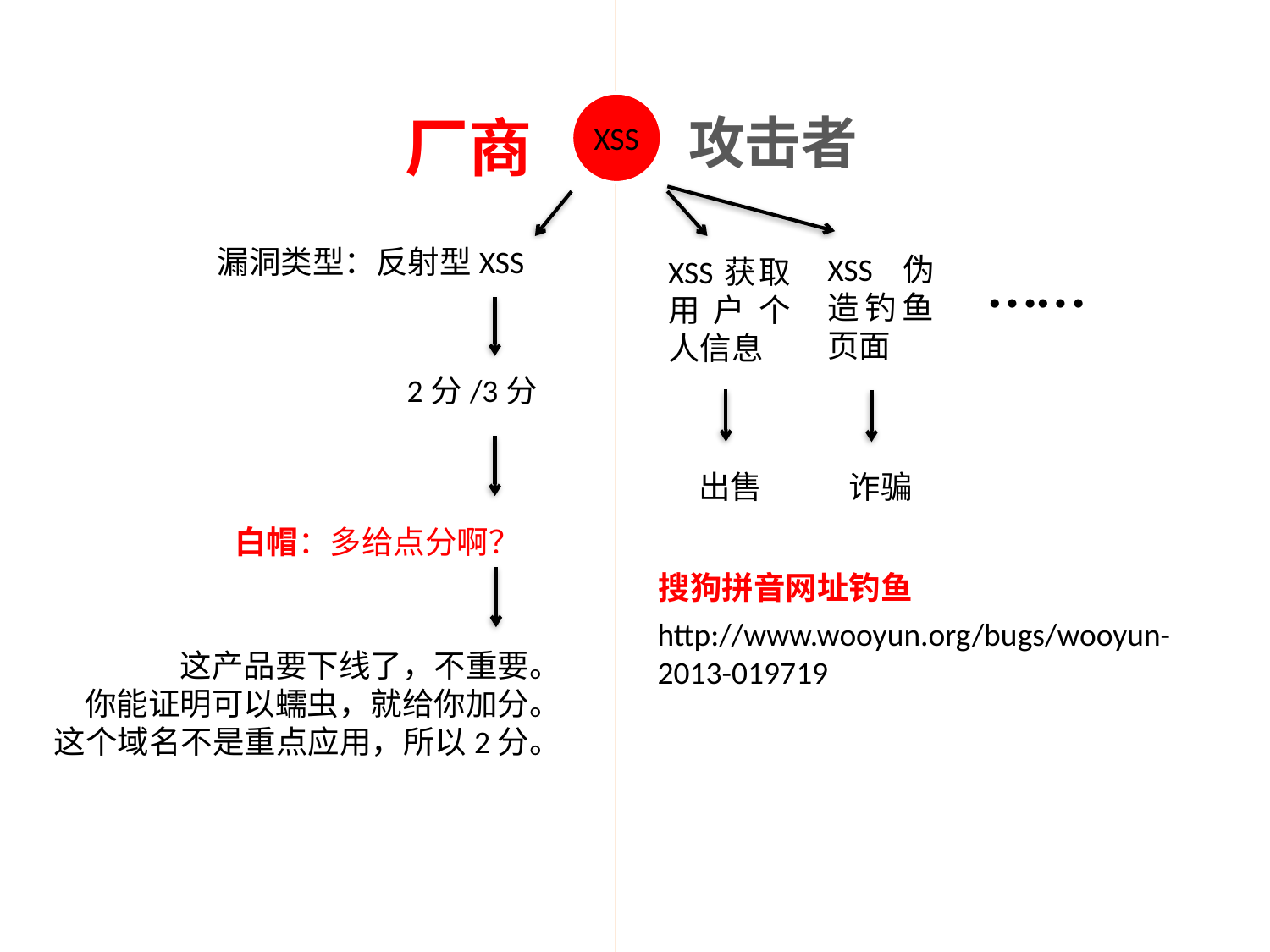

XSS
厂商
攻击者
……
漏洞类型：反射型XSS
XSS 伪造钓鱼页面
XSS获取用户个人信息
2分/3分
出售
诈骗
白帽：多给点分啊？
搜狗拼音网址钓鱼
http://www.wooyun.org/bugs/wooyun-2013-019719
这产品要下线了，不重要。
你能证明可以蠕虫，就给你加分。
这个域名不是重点应用，所以2分。